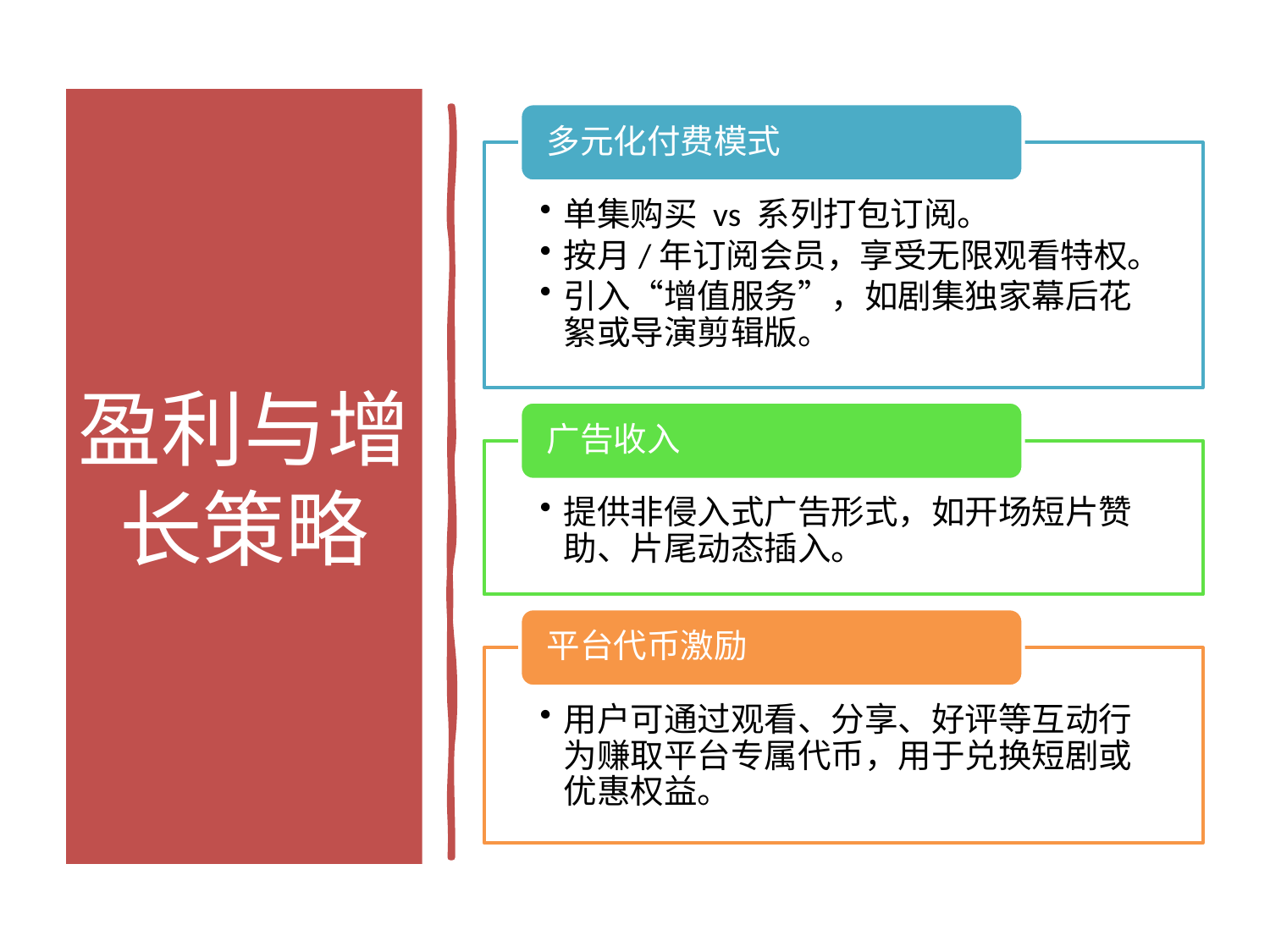

单集购买 vs 系列打包订阅。
按月/年订阅会员，享受无限观看特权。
引入“增值服务”，如剧集独家幕后花絮或导演剪辑版。
多元化付费模式
提供非侵入式广告形式，如开场短片赞助、片尾动态插入。
广告收入
用户可通过观看、分享、好评等互动行为赚取平台专属代币，用于兑换短剧或优惠权益。
平台代币激励
# 盈利与增长策略